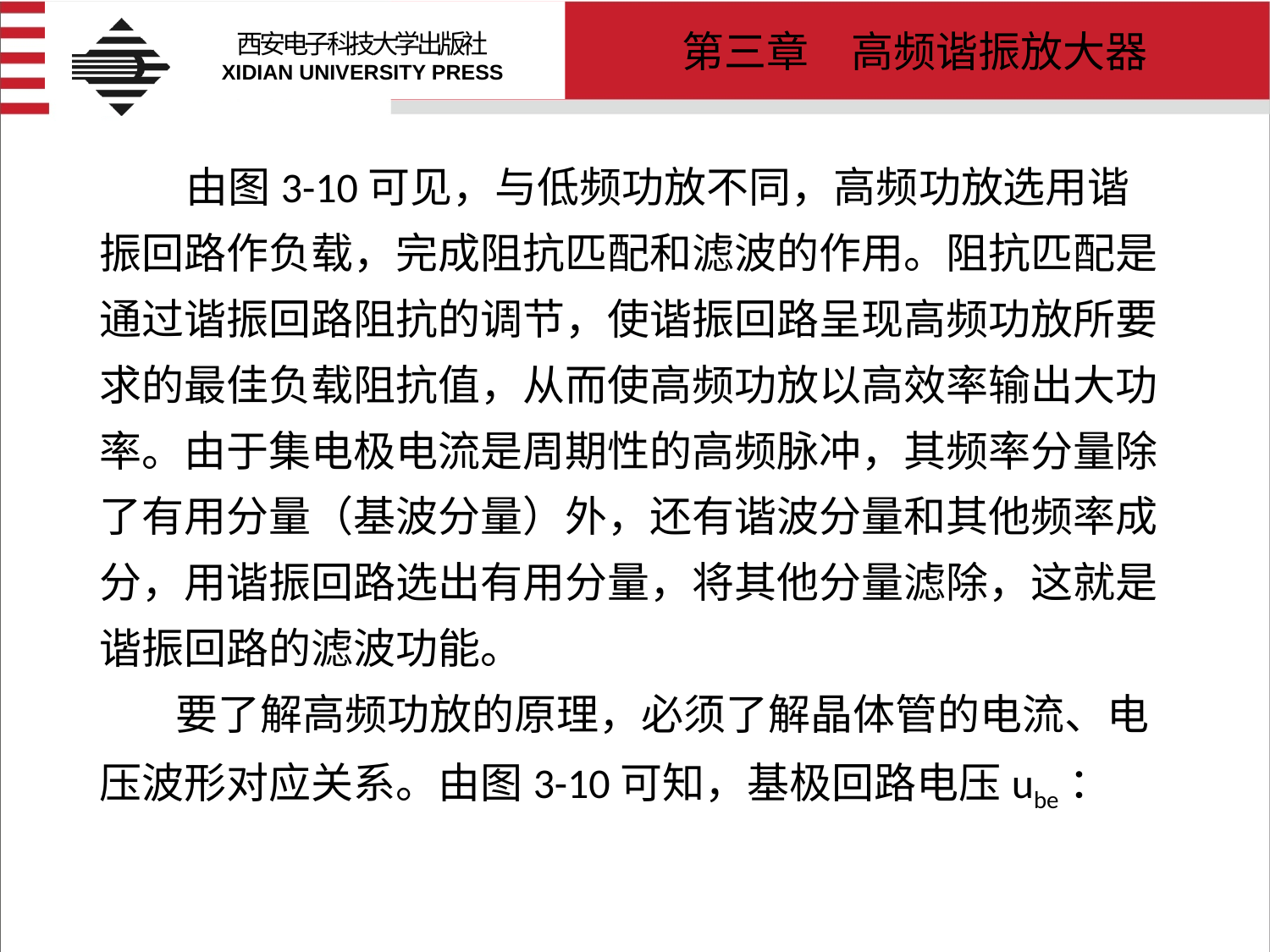

# 由图3-10可见，与低频功放不同，高频功放选用谐振回路作负载，完成阻抗匹配和滤波的作用。阻抗匹配是通过谐振回路阻抗的调节，使谐振回路呈现高频功放所要求的最佳负载阻抗值，从而使高频功放以高效率输出大功率。由于集电极电流是周期性的高频脉冲，其频率分量除了有用分量（基波分量）外，还有谐波分量和其他频率成分，用谐振回路选出有用分量，将其他分量滤除，这就是谐振回路的滤波功能。 要了解高频功放的原理，必须了解晶体管的电流、电压波形对应关系。由图3-10可知，基极回路电压ube：